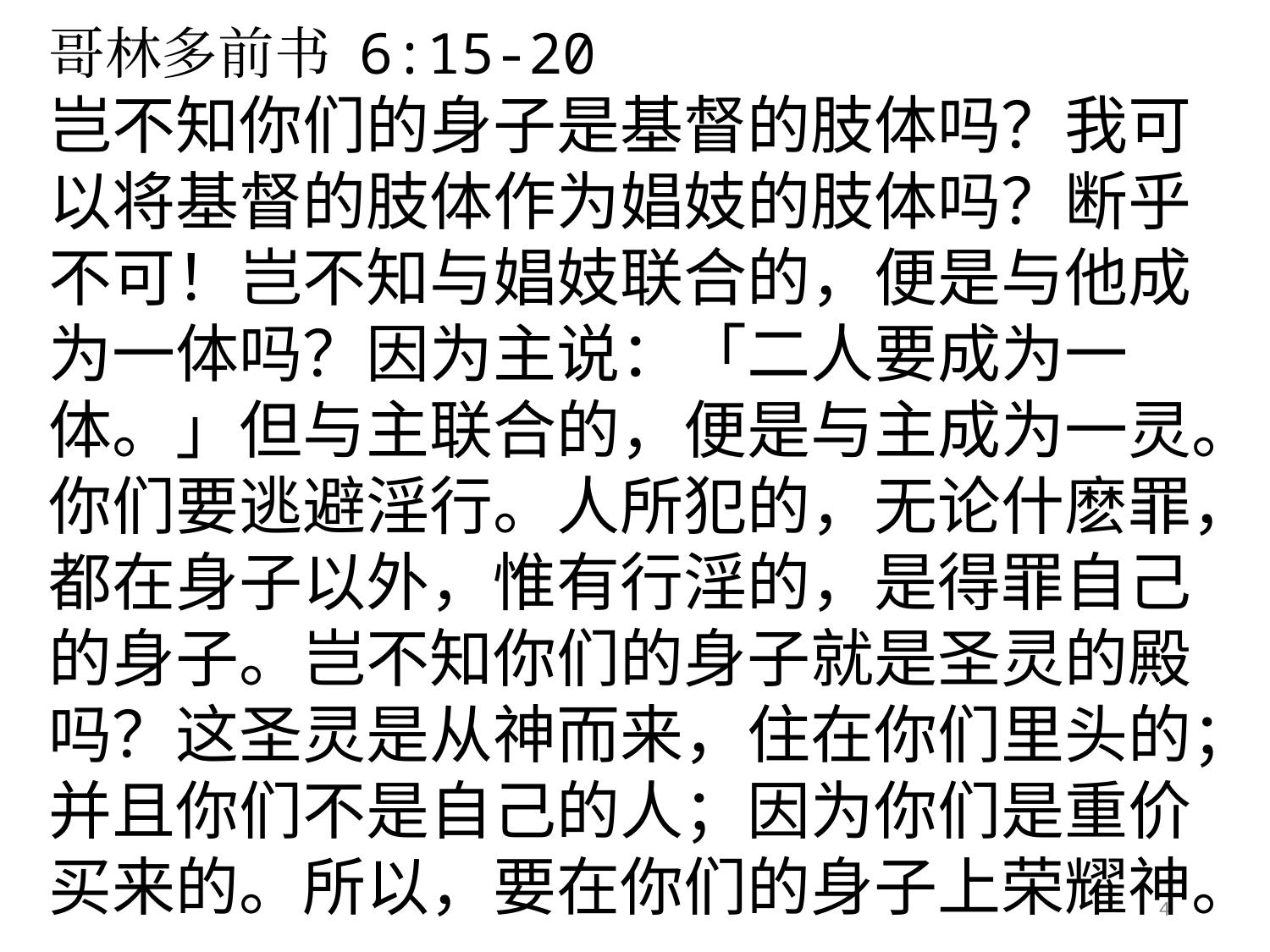

哥林多前书 6:15-20
岂不知你们的身子是基督的肢体吗？我可以将基督的肢体作为娼妓的肢体吗？断乎不可！岂不知与娼妓联合的，便是与他成为一体吗？因为主说：「二人要成为一体。」但与主联合的，便是与主成为一灵。你们要逃避淫行。人所犯的，无论什麽罪，都在身子以外，惟有行淫的，是得罪自己的身子。岂不知你们的身子就是圣灵的殿吗？这圣灵是从神而来，住在你们里头的；并且你们不是自己的人；因为你们是重价买来的。所以，要在你们的身子上荣耀神。
4